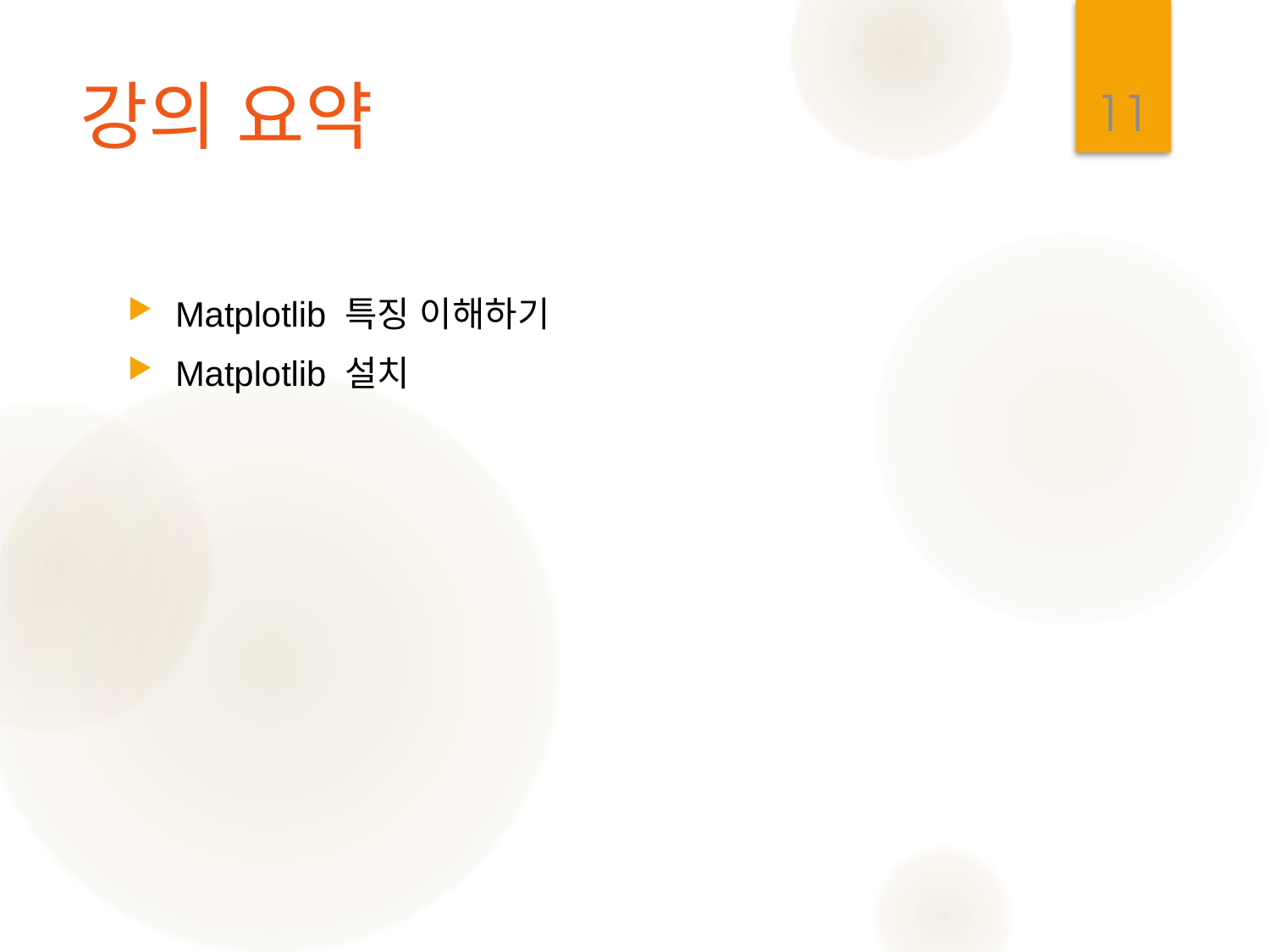

11
# 강의 요약
Matplotlib 특징 이해하기
Matplotlib 설치